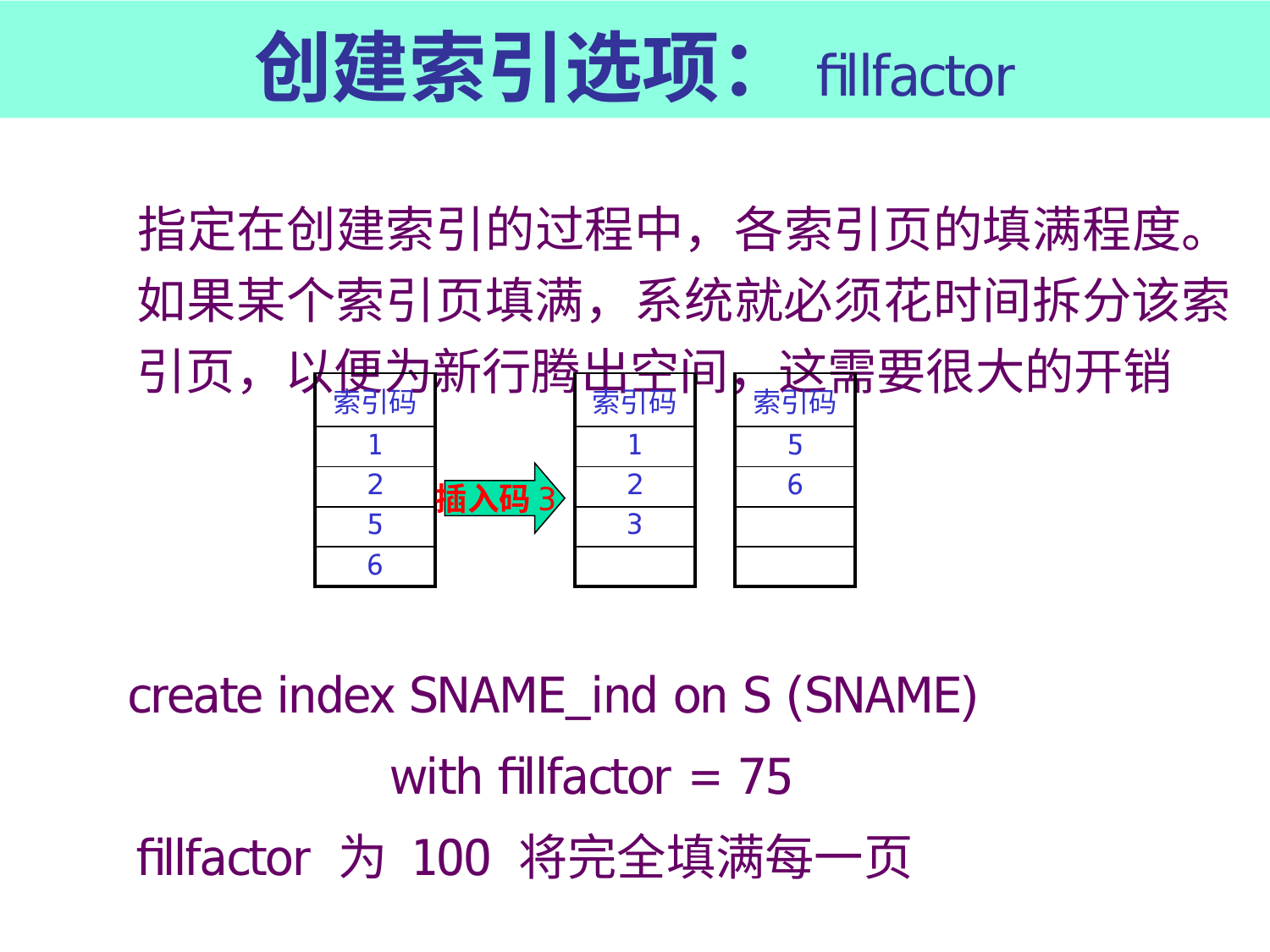

# 创建索引选项：fillfactor
	指定在创建索引的过程中，各索引页的填满程度。如果某个索引页填满，系统就必须花时间拆分该索引页，以便为新行腾出空间，这需要很大的开销

  create index SNAME_ind on S (SNAME)
			with fillfactor = 75
	fillfactor 为 100 将完全填满每一页
| 索引码 |
| --- |
| 1 |
| 2 |
| 5 |
| 6 |
| 索引码 |
| --- |
| 1 |
| 2 |
| 3 |
|  |
| 索引码 |
| --- |
| 5 |
| 6 |
|  |
|  |
插入码3